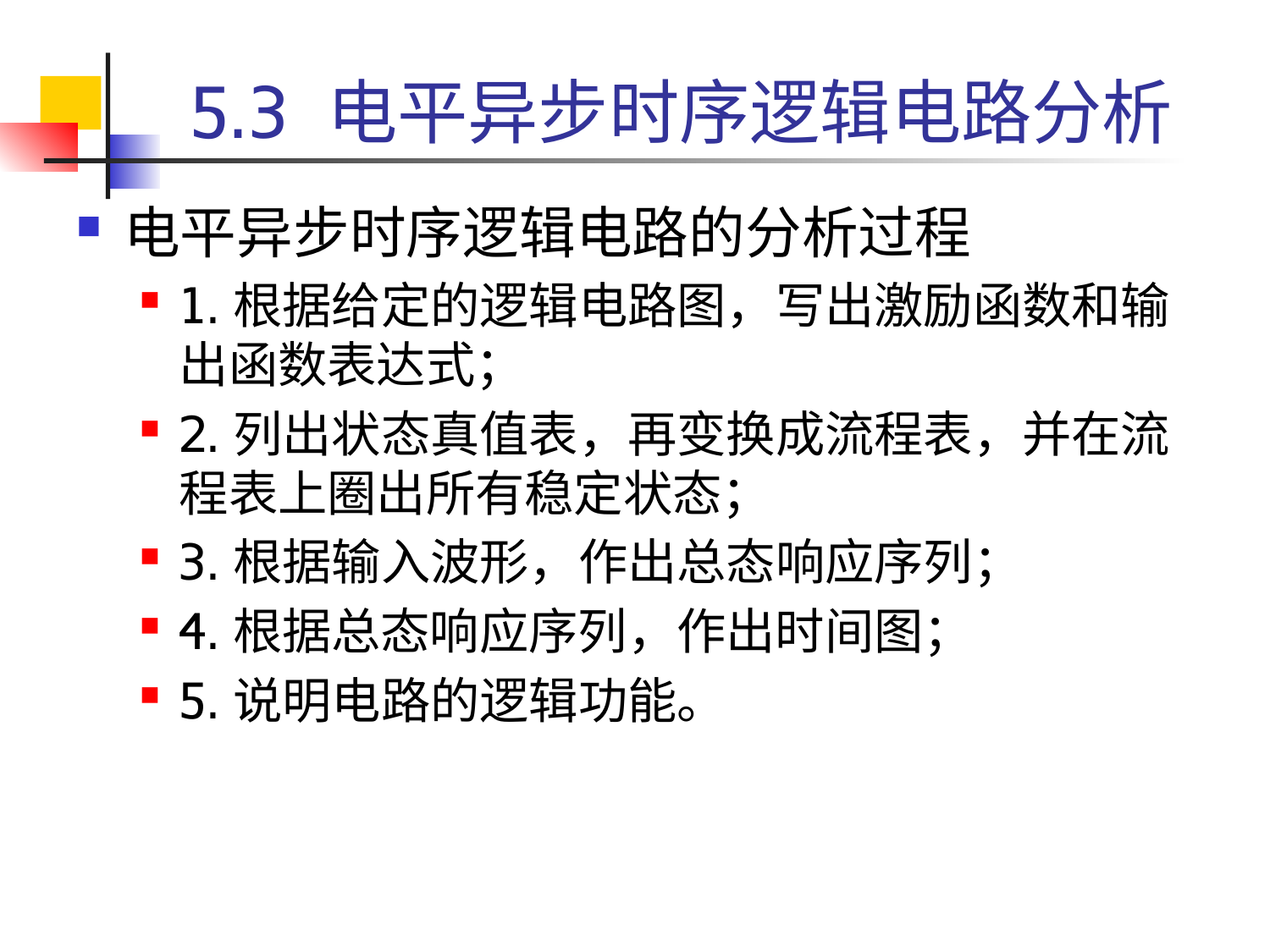

# 5.3 电平异步时序逻辑电路分析
电平异步时序逻辑电路的分析过程
1.根据给定的逻辑电路图，写出激励函数和输出函数表达式；
2.列出状态真值表，再变换成流程表，并在流程表上圈出所有稳定状态；
3.根据输入波形，作出总态响应序列；
4.根据总态响应序列，作出时间图；
5.说明电路的逻辑功能。